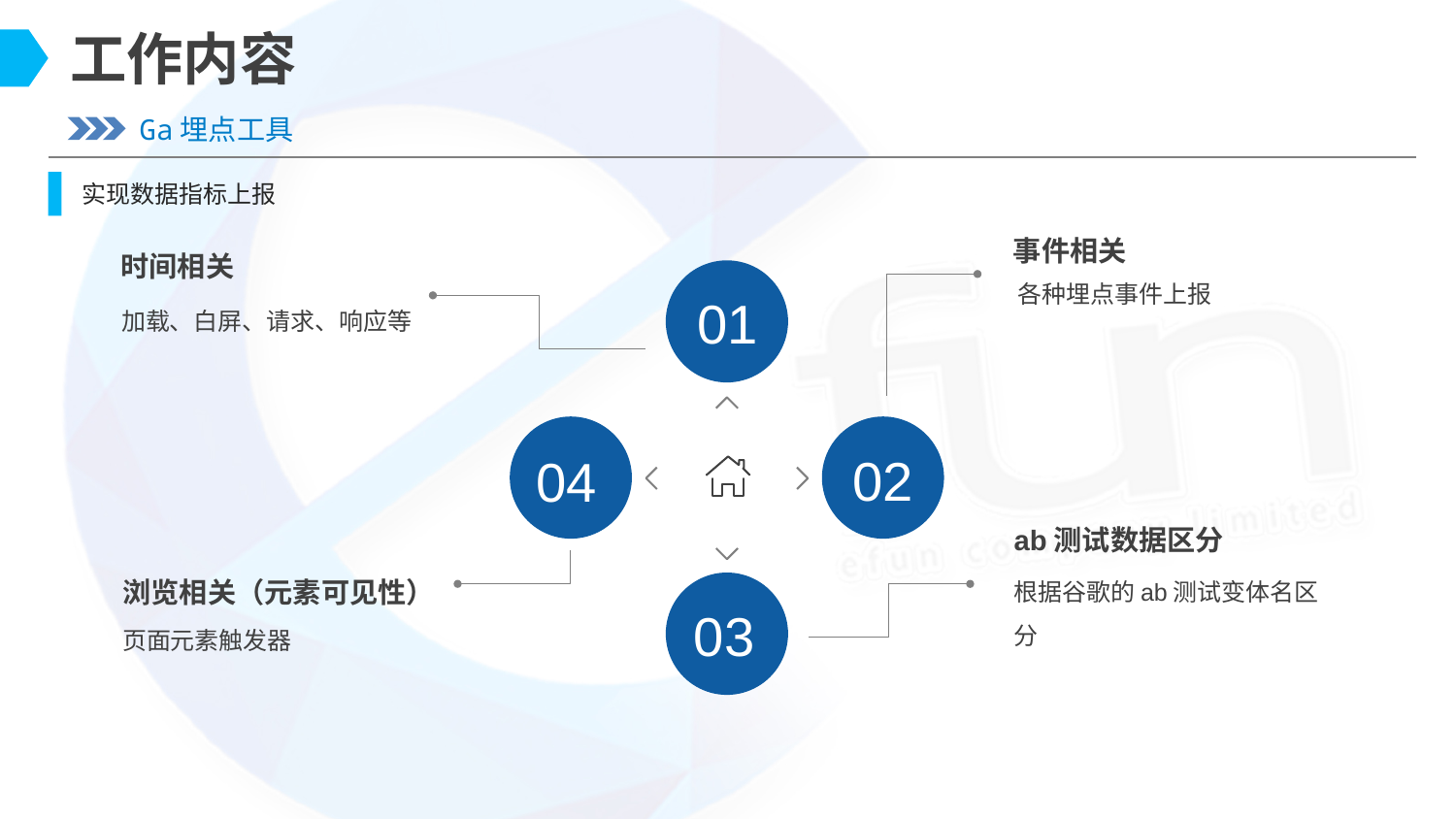

工作内容

Ga埋点工具

实现数据指标上报

事件相关
各种埋点事件上报
时间相关
加载、白屏、请求、响应等

01

04

02

ab测试数据区分
根据谷歌的ab测试变体名区分

浏览相关（元素可见性）
页面元素触发器

03